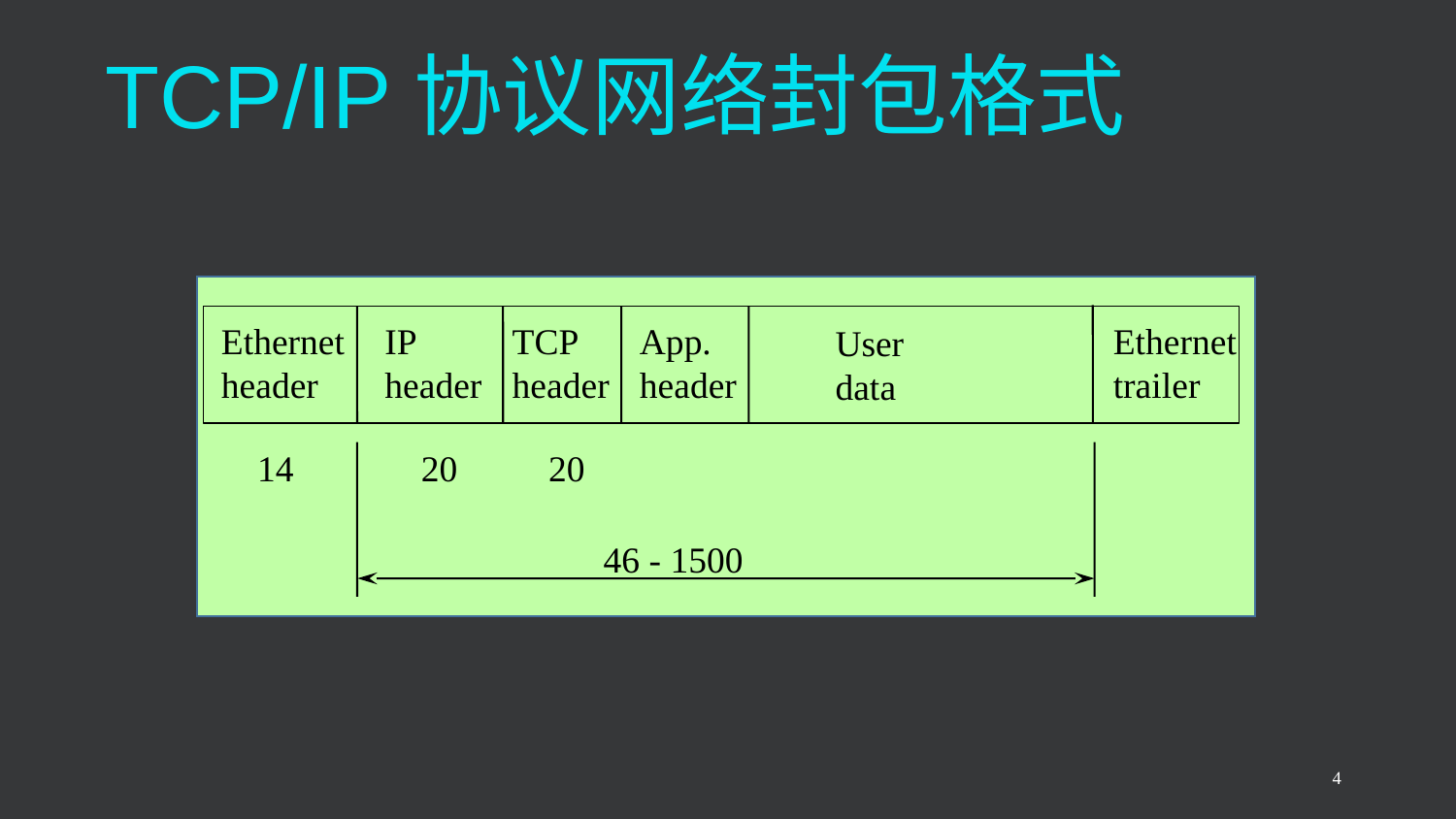

# TCP/IP协议网络封包格式

Ethernet
header
IP
header
TCP
header
App.
header
Ethernet
trailer
User
data
14
20
20

46 - 1500

4